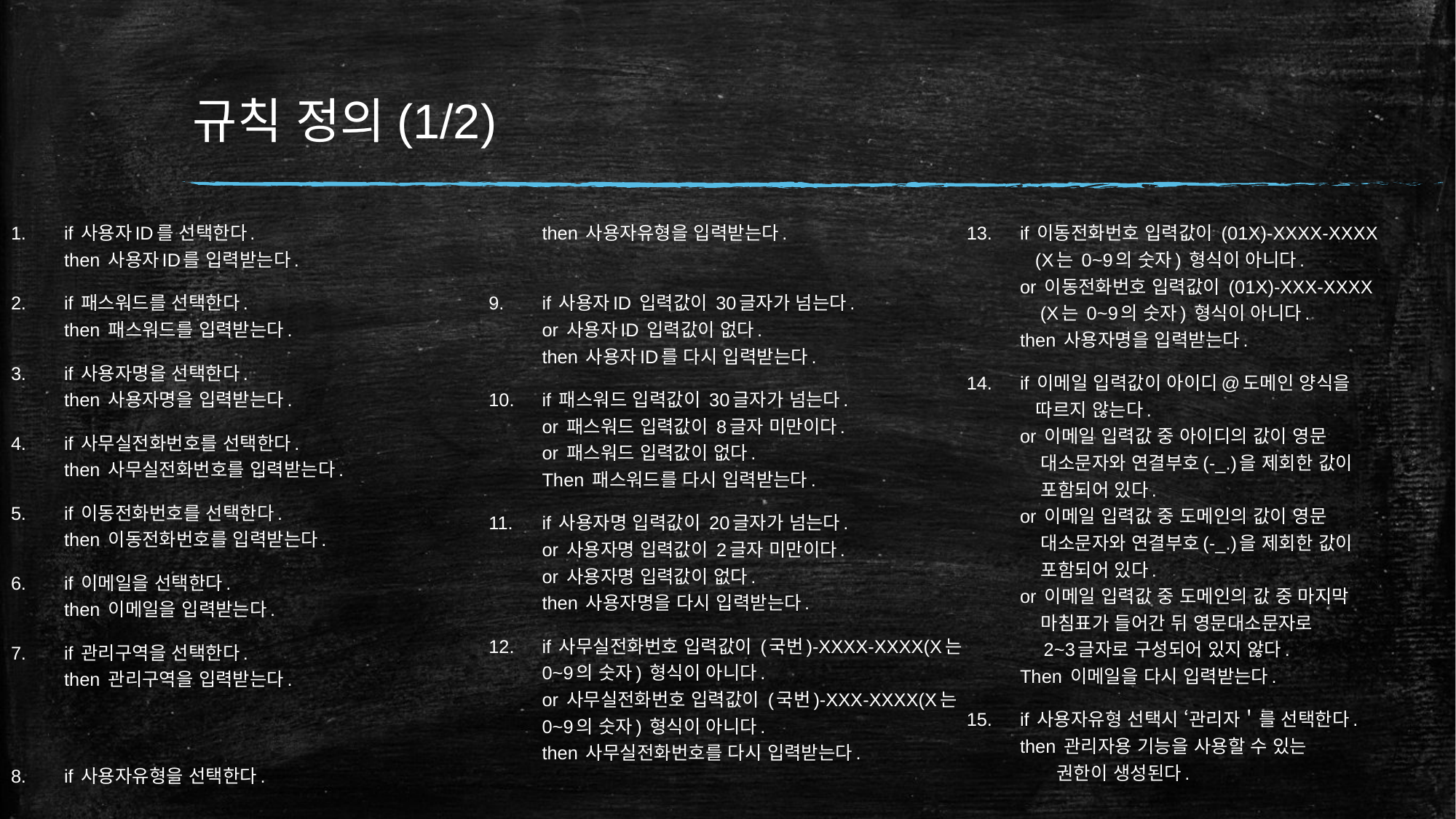

# 규칙 정의(1/2)
if 사용자ID를 선택한다.
then 사용자ID를 입력받는다.
if 패스워드를 선택한다.
then 패스워드를 입력받는다.
if 사용자명을 선택한다.
then 사용자명을 입력받는다.
if 사무실전화번호를 선택한다.
then 사무실전화번호를 입력받는다.
if 이동전화번호를 선택한다.
then 이동전화번호를 입력받는다.
if 이메일을 선택한다.
then 이메일을 입력받는다.
if 관리구역을 선택한다.
then 관리구역을 입력받는다.
if 사용자유형을 선택한다.
then 사용자유형을 입력받는다.
if 사용자ID 입력값이 30글자가 넘는다.
or 사용자ID 입력값이 없다.
then 사용자ID를 다시 입력받는다.
if 패스워드 입력값이 30글자가 넘는다.
or 패스워드 입력값이 8글자 미만이다.
or 패스워드 입력값이 없다.
Then 패스워드를 다시 입력받는다.
if 사용자명 입력값이 20글자가 넘는다.
or 사용자명 입력값이 2글자 미만이다.
or 사용자명 입력값이 없다.
then 사용자명을 다시 입력받는다.
if 사무실전화번호 입력값이 (국번)-XXXX-XXXX(X는 0~9의 숫자) 형식이 아니다.
or 사무실전화번호 입력값이 (국번)-XXX-XXXX(X는 0~9의 숫자) 형식이 아니다.
then 사무실전화번호를 다시 입력받는다.
if 이동전화번호 입력값이 (01X)-XXXX-XXXX
   (X는 0~9의 숫자) 형식이 아니다.
or 이동전화번호 입력값이 (01X)-XXX-XXXX
    (X는 0~9의 숫자) 형식이 아니다.
then 사용자명을 입력받는다.
if 이메일 입력값이 아이디@도메인 양식을
   따르지 않는다.
or 이메일 입력값 중 아이디의 값이 영문
    대소문자와 연결부호(-_.)을 제회한 값이
    포함되어 있다.
or 이메일 입력값 중 도메인의 값이 영문
    대소문자와 연결부호(-_.)을 제회한 값이
    포함되어 있다.
or 이메일 입력값 중 도메인의 값 중 마지막
    마침표가 들어간 뒤 영문대소문자로
    2~3글자로 구성되어 있지 않다.
Then 이메일을 다시 입력받는다.
if 사용자유형 선택시 ‘관리자＇를 선택한다.
then 관리자용 기능을 사용할 수 있는
       권한이 생성된다.